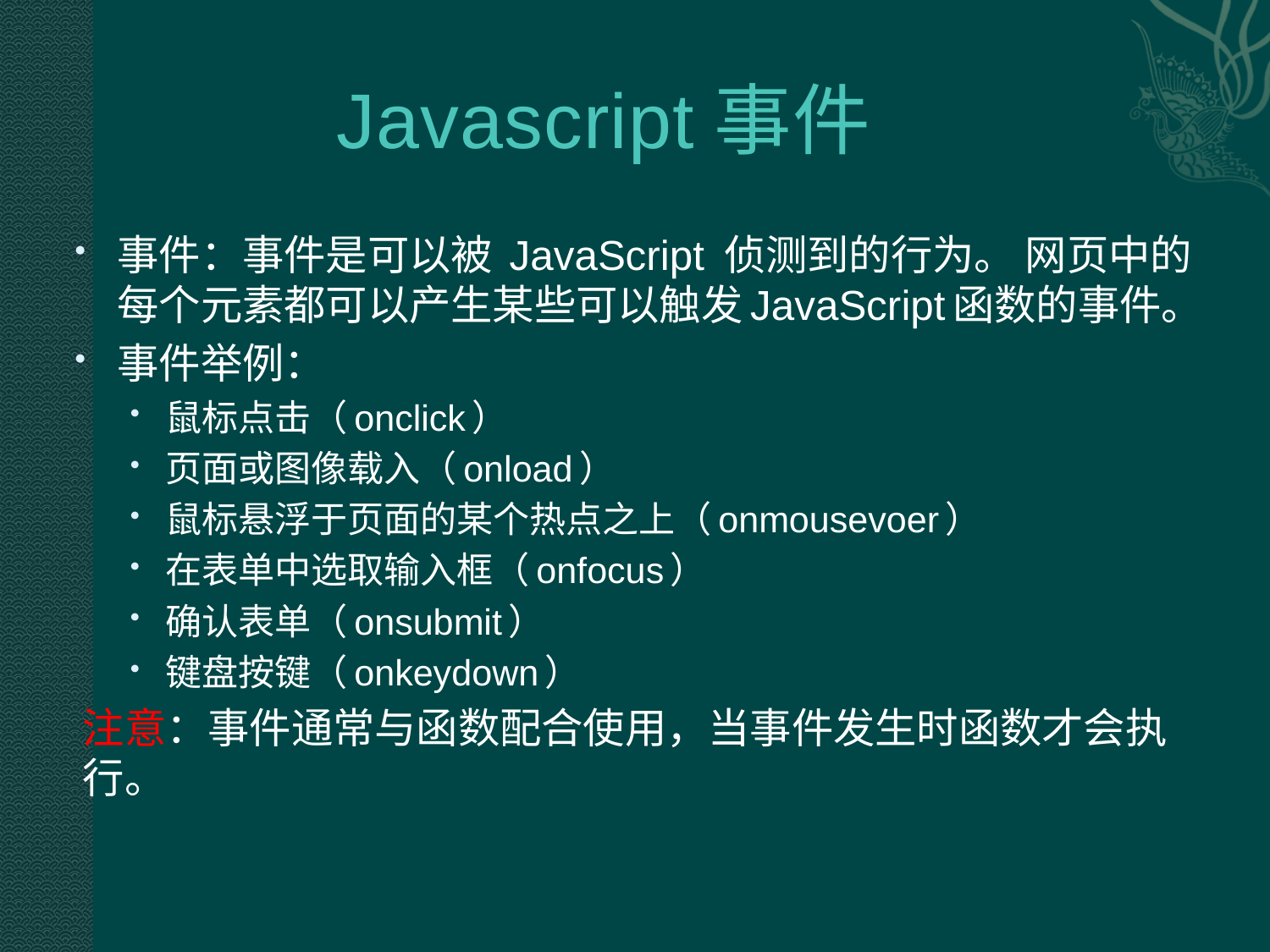

# Javascript事件
事件：事件是可以被 JavaScript 侦测到的行为。 网页中的每个元素都可以产生某些可以触发JavaScript函数的事件。
事件举例：
鼠标点击（onclick）
页面或图像载入（onload）
鼠标悬浮于页面的某个热点之上（onmousevoer）
在表单中选取输入框（onfocus）
确认表单（onsubmit）
键盘按键（onkeydown）
注意：事件通常与函数配合使用，当事件发生时函数才会执行。